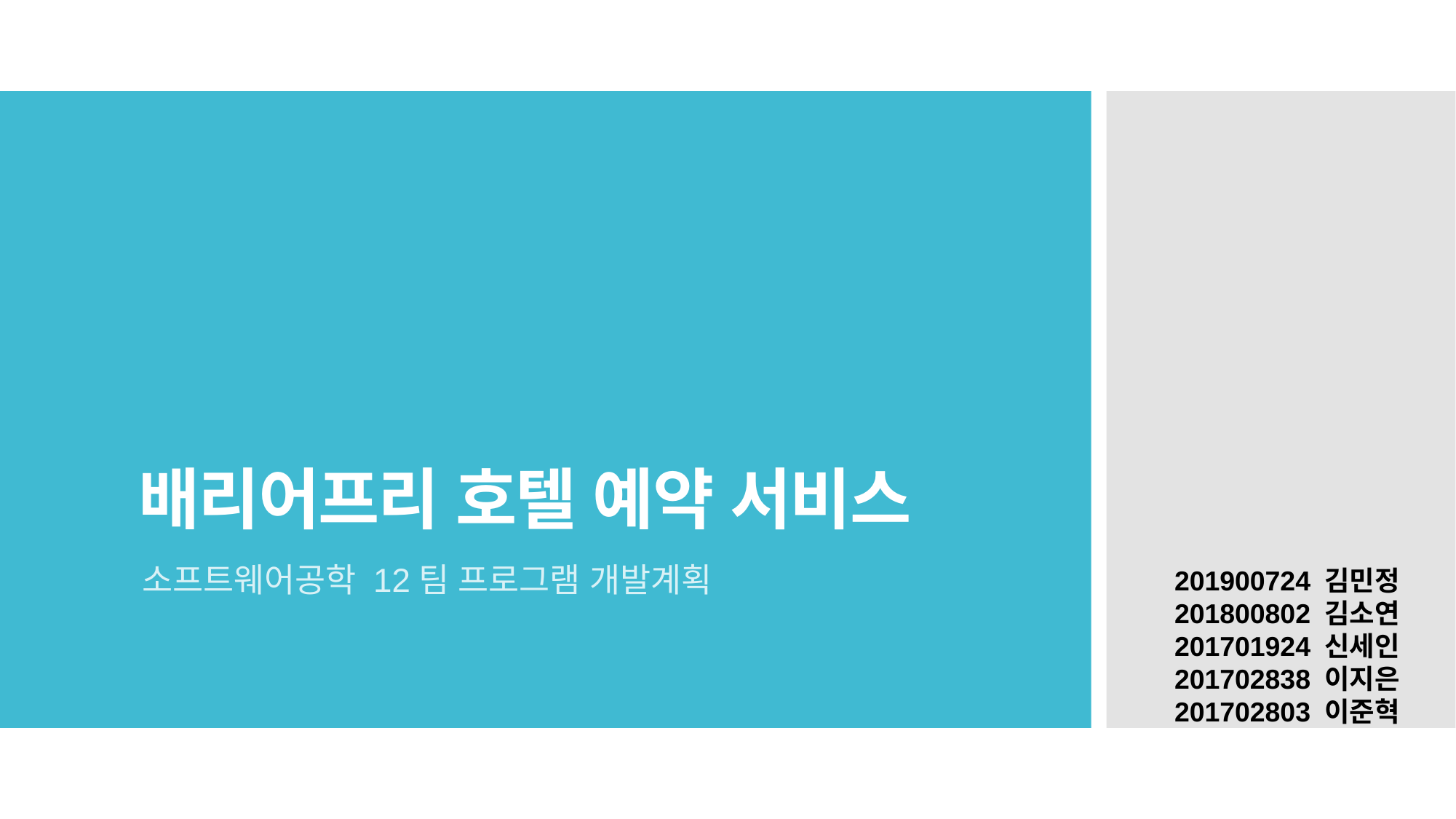

# 배리어프리 호텔 예약 서비스
소프트웨어공학 12팀 프로그램 개발계획
201900724 김민정
201800802 김소연
201701924 신세인
201702838 이지은
201702803 이준혁